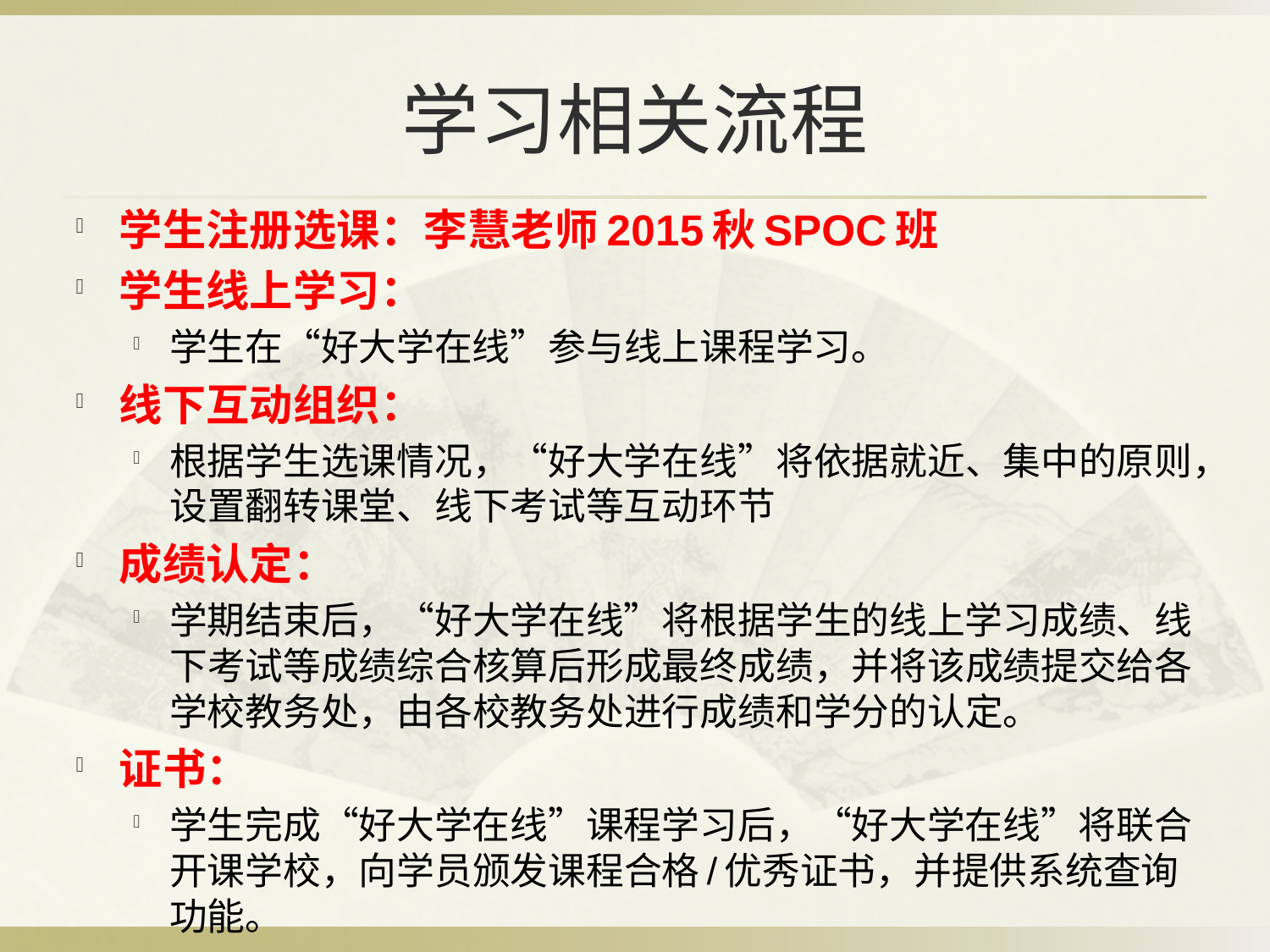

# 学习相关流程
学生注册选课：李慧老师2015秋SPOC班
学生线上学习：
学生在“好大学在线”参与线上课程学习。
线下互动组织：
根据学生选课情况，“好大学在线”将依据就近、集中的原则，设置翻转课堂、线下考试等互动环节
成绩认定：
学期结束后，“好大学在线”将根据学生的线上学习成绩、线下考试等成绩综合核算后形成最终成绩，并将该成绩提交给各学校教务处，由各校教务处进行成绩和学分的认定。
证书：
学生完成“好大学在线”课程学习后，“好大学在线”将联合开课学校，向学员颁发课程合格/优秀证书，并提供系统查询功能。